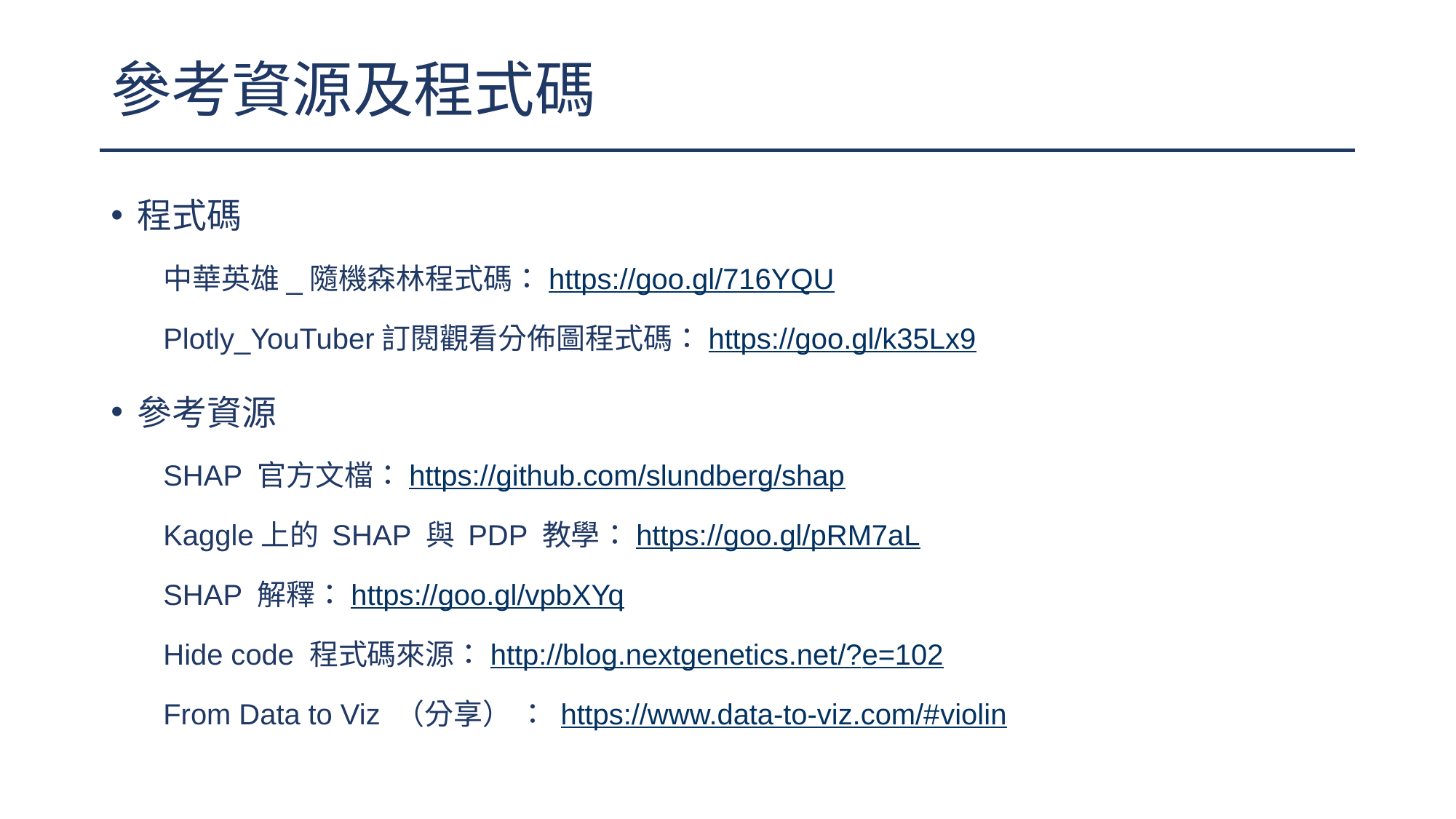

# 參考資源及程式碼
程式碼
中華英雄_隨機森林程式碼：https://goo.gl/716YQU
Plotly_YouTuber訂閱觀看分佈圖程式碼：https://goo.gl/k35Lx9
參考資源
SHAP 官方文檔：https://github.com/slundberg/shap
Kaggle上的 SHAP 與 PDP 教學：https://goo.gl/pRM7aL
SHAP 解釋：https://goo.gl/vpbXYq
Hide code 程式碼來源：http://blog.nextgenetics.net/?e=102
From Data to Viz （分享） ： https://www.data-to-viz.com/#violin